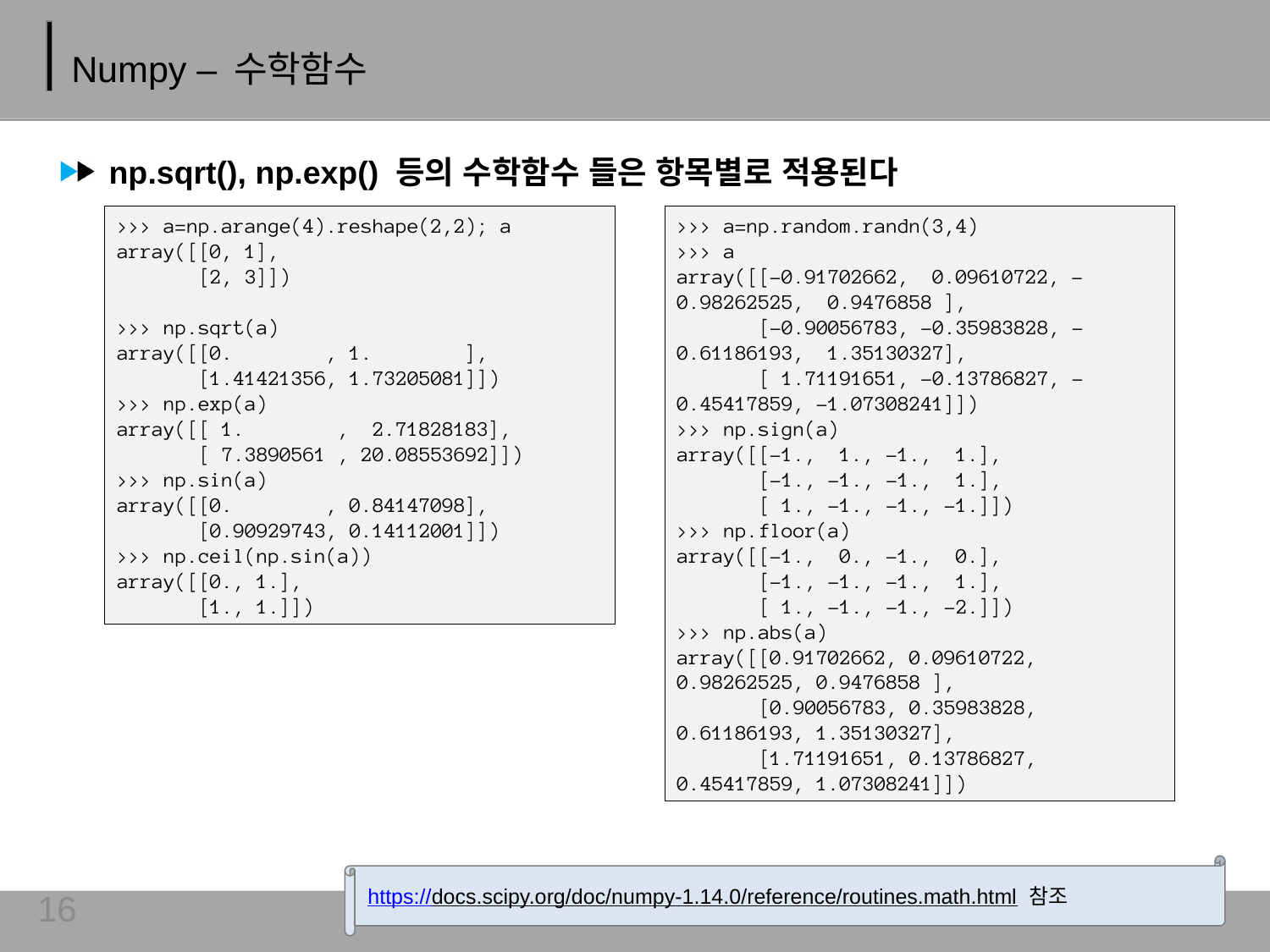

# Numpy – 수학함수
np.sqrt(), np.exp() 등의 수학함수 들은 항목별로 적용된다
>>> a=np.arange(4).reshape(2,2); a
array([[0, 1],
       [2, 3]])

>>> np.sqrt(a)
array([[0.        , 1.        ],
       [1.41421356, 1.73205081]])
>>> np.exp(a)
array([[ 1.        ,  2.71828183],
       [ 7.3890561 , 20.08553692]])
>>> np.sin(a)
array([[0.        , 0.84147098],
       [0.90929743, 0.14112001]])
>>> np.ceil(np.sin(a))
array([[0., 1.],
       [1., 1.]])
>>> a=np.random.randn(3,4)
>>> a
array([[-0.91702662,  0.09610722, -0.98262525,  0.9476858 ],
       [-0.90056783, -0.35983828, -0.61186193,  1.35130327],
       [ 1.71191651, -0.13786827, -0.45417859, -1.07308241]])
>>> np.sign(a)
array([[-1.,  1., -1.,  1.],
       [-1., -1., -1.,  1.],
       [ 1., -1., -1., -1.]])
>>> np.floor(a)
array([[-1.,  0., -1.,  0.],
       [-1., -1., -1.,  1.],
       [ 1., -1., -1., -2.]])
>>> np.abs(a)
array([[0.91702662, 0.09610722, 0.98262525, 0.9476858 ],
       [0.90056783, 0.35983828, 0.61186193, 1.35130327],
       [1.71191651, 0.13786827, 0.45417859, 1.07308241]])
https://docs.scipy.org/doc/numpy-1.14.0/reference/routines.math.html 참조
16